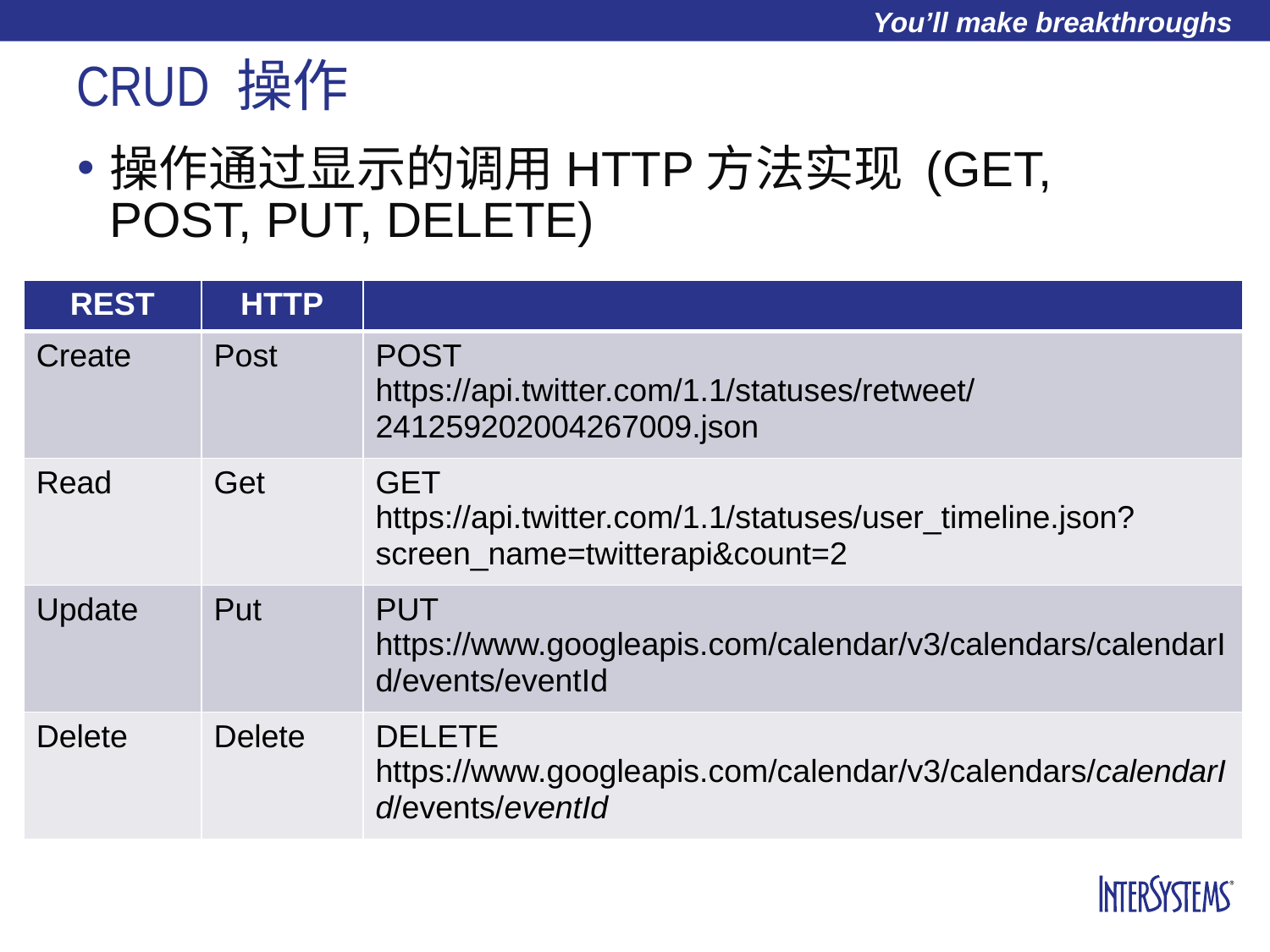

# CRUD 操作
操作通过显示的调用HTTP方法实现 (GET, POST, PUT, DELETE)
| REST | HTTP |  |
| --- | --- | --- |
| Create | Post | POST https://api.twitter.com/1.1/statuses/retweet/241259202004267009.json |
| Read | Get | GET https://api.twitter.com/1.1/statuses/user\_timeline.json?screen\_name=twitterapi&count=2 |
| Update | Put | PUT https://www.googleapis.com/calendar/v3/calendars/calendarId/events/eventId |
| Delete | Delete | DELETE https://www.googleapis.com/calendar/v3/calendars/calendarId/events/eventId |